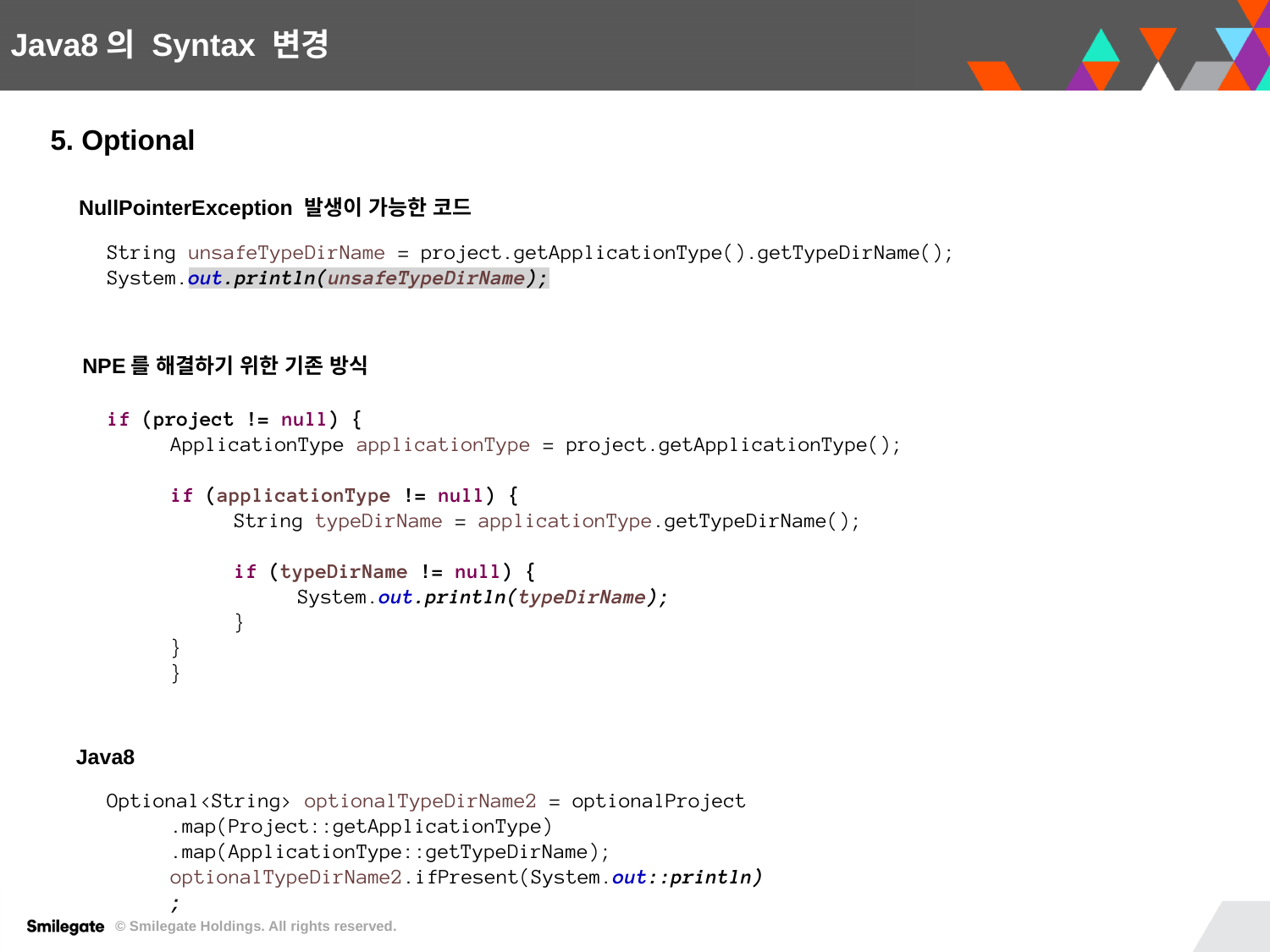

Java8의 Syntax 변경
5. Optional
NullPointerException 발생이 가능한 코드
String unsafeTypeDirName = project.getApplicationType().getTypeDirName();
System.out.println(unsafeTypeDirName);
NPE를 해결하기 위한 기존 방식
if (project != null) {
ApplicationType applicationType = project.getApplicationType();

if (applicationType != null) {
String typeDirName = applicationType.getTypeDirName();

if (typeDirName != null) {
System.out.println(typeDirName);
}
}
}
Java8
Optional<String> optionalTypeDirName2 = optionalProject
.map(Project::getApplicationType)
.map(ApplicationType::getTypeDirName);
optionalTypeDirName2.ifPresent(System.out::println);